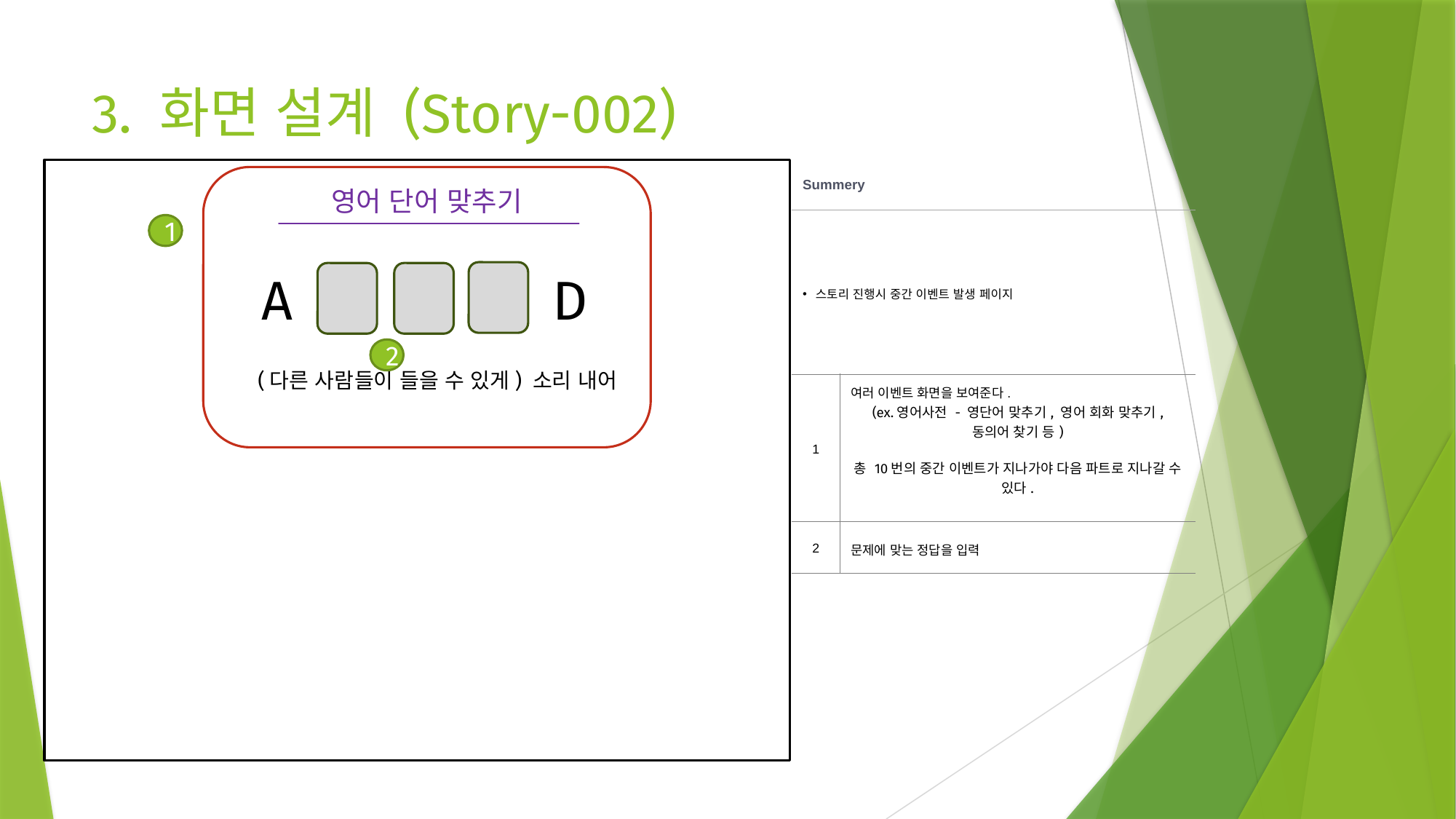

# 3. 화면 설계 (Story-002)

| Summery |  |
| --- | --- |
| 스토리 진행시 중간 이벤트 발생 페이지 |  |
| 1 | 여러 이벤트 화면을 보여준다. (ex.영어사전 - 영단어 맞추기, 영어 회화 맞추기, 동의어 찾기 등) 총 10번의 중간 이벤트가 지나가야 다음 파트로 지나갈 수 있다. |
| 2 | 문제에 맞는 정답을 입력 |

영어 단어 맞추기
1
A
D

2
(다른 사람들이 들을 수 있게) 소리 내어